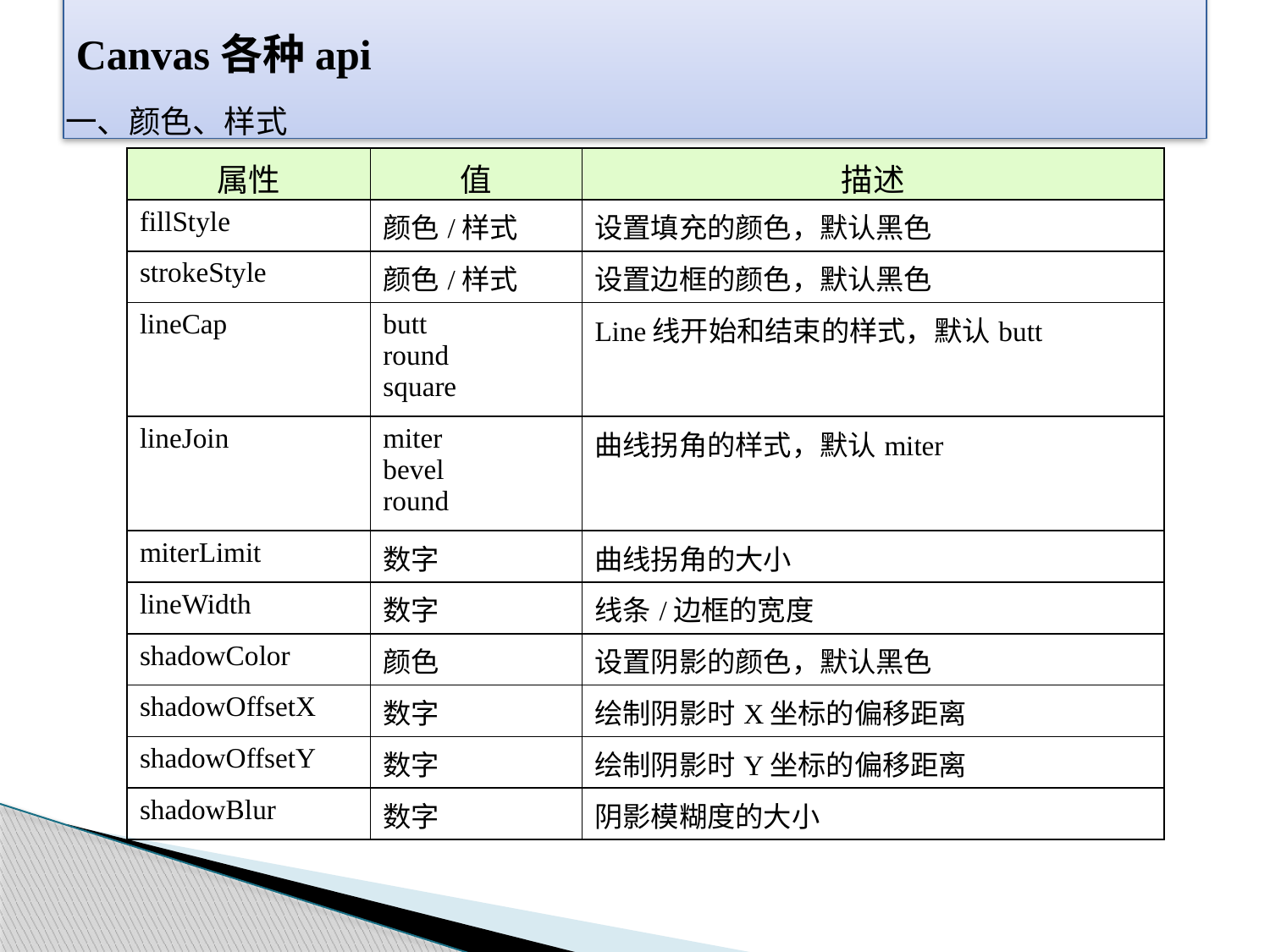

# Canvas各种api
一、颜色、样式
| 属性 | 值 | 描述 |
| --- | --- | --- |
| fillStyle | 颜色/样式 | 设置填充的颜色，默认黑色 |
| strokeStyle | 颜色/样式 | 设置边框的颜色，默认黑色 |
| lineCap | butt round square | Line线开始和结束的样式，默认butt |
| lineJoin | miter bevel round | 曲线拐角的样式，默认miter |
| miterLimit | 数字 | 曲线拐角的大小 |
| lineWidth | 数字 | 线条/边框的宽度 |
| shadowColor | 颜色 | 设置阴影的颜色，默认黑色 |
| shadowOffsetX | 数字 | 绘制阴影时X坐标的偏移距离 |
| shadowOffsetY | 数字 | 绘制阴影时Y坐标的偏移距离 |
| shadowBlur | 数字 | 阴影模糊度的大小 |